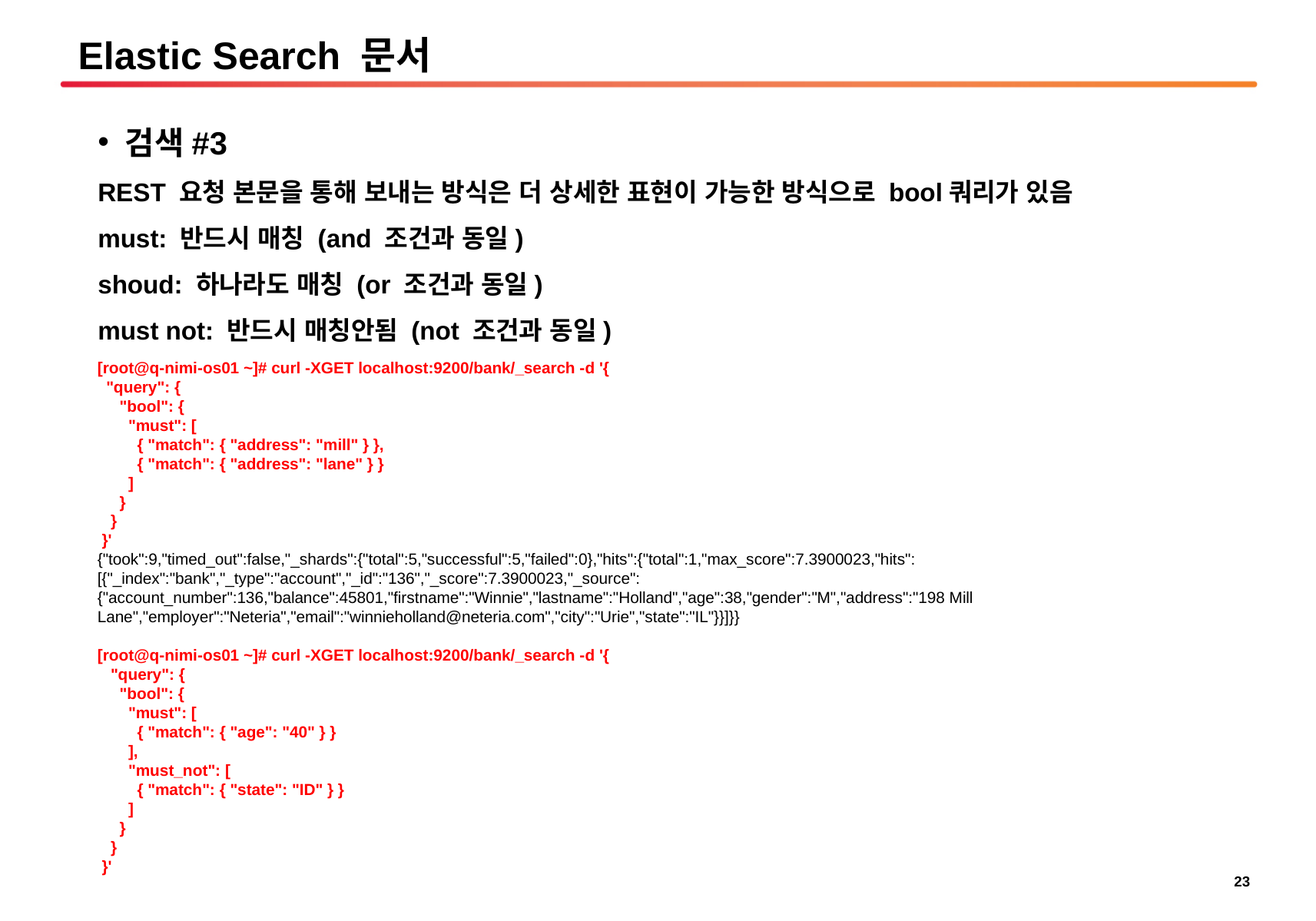

# Elastic Search 문서

검색#3
REST 요청 본문을 통해 보내는 방식은 더 상세한 표현이 가능한 방식으로 bool쿼리가 있음
must: 반드시 매칭 (and 조건과 동일)
shoud: 하나라도 매칭 (or 조건과 동일)
must not: 반드시 매칭안됨 (not 조건과 동일)
[root@q-nimi-os01 ~]# curl -XGET localhost:9200/bank/_search -d '{
  "query": {
     "bool": {
       "must": [
         { "match": { "address": "mill" } },
         { "match": { "address": "lane" } }
       ]
     }
   }
 }'
{"took":9,"timed_out":false,"_shards":{"total":5,"successful":5,"failed":0},"hits":{"total":1,"max_score":7.3900023,"hits":[{"_index":"bank","_type":"account","_id":"136","_score":7.3900023,"_source":{"account_number":136,"balance":45801,"firstname":"Winnie","lastname":"Holland","age":38,"gender":"M","address":"198 Mill Lane","employer":"Neteria","email":"winnieholland@neteria.com","city":"Urie","state":"IL"}}]}}

[root@q-nimi-os01 ~]# curl -XGET localhost:9200/bank/_search -d '{
   "query": {
     "bool": {
       "must": [
         { "match": { "age": "40" } }
       ],
       "must_not": [
         { "match": { "state": "ID" } }
       ]
     }
   }
 }'